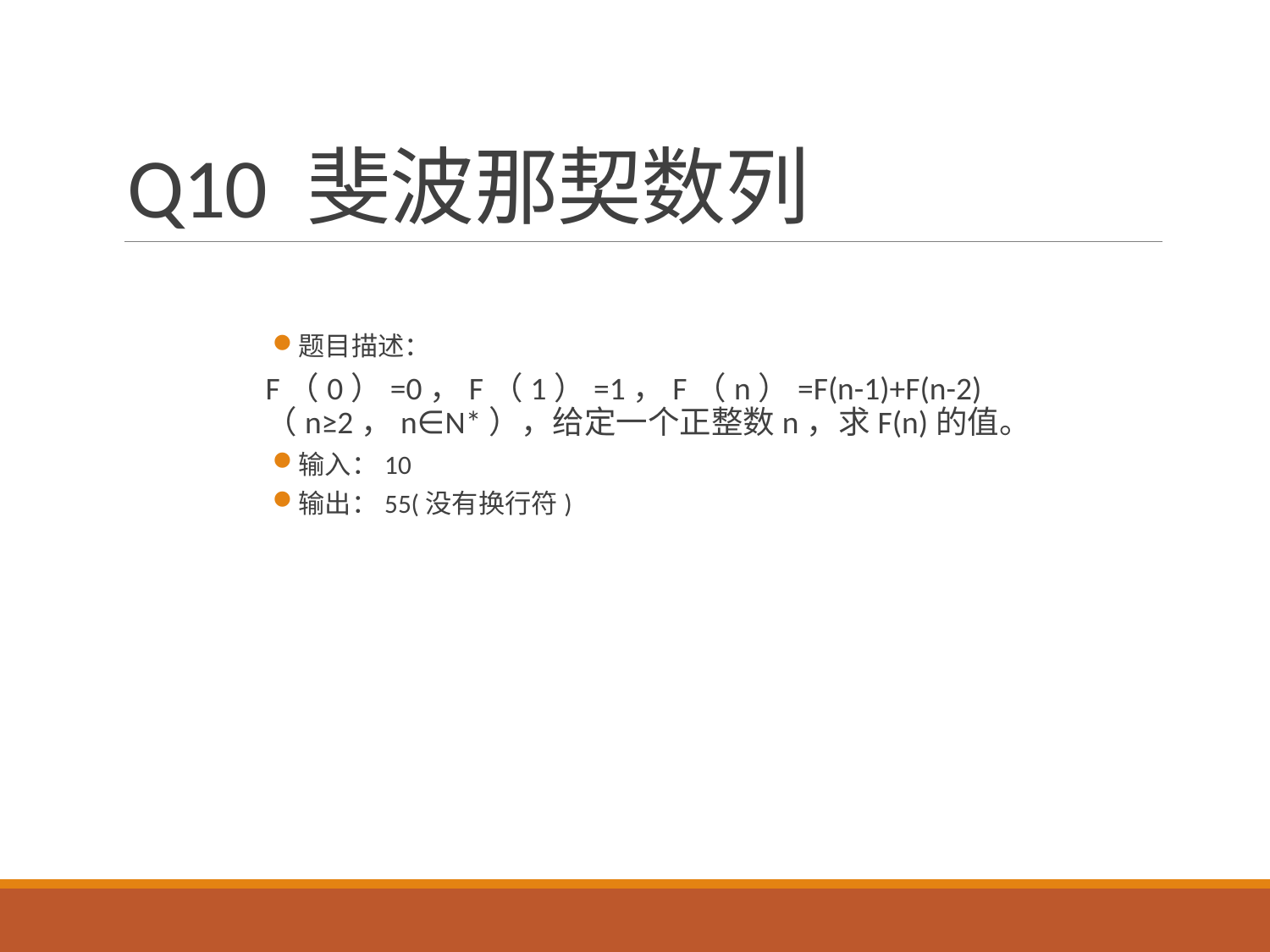

# Q10 斐波那契数列
题目描述：
F（0）=0，F（1）=1，F（n）=F(n-1)+F(n-2)（n≥2，n∈N*），给定一个正整数n，求F(n)的值。
输入：10
输出：55(没有换行符)